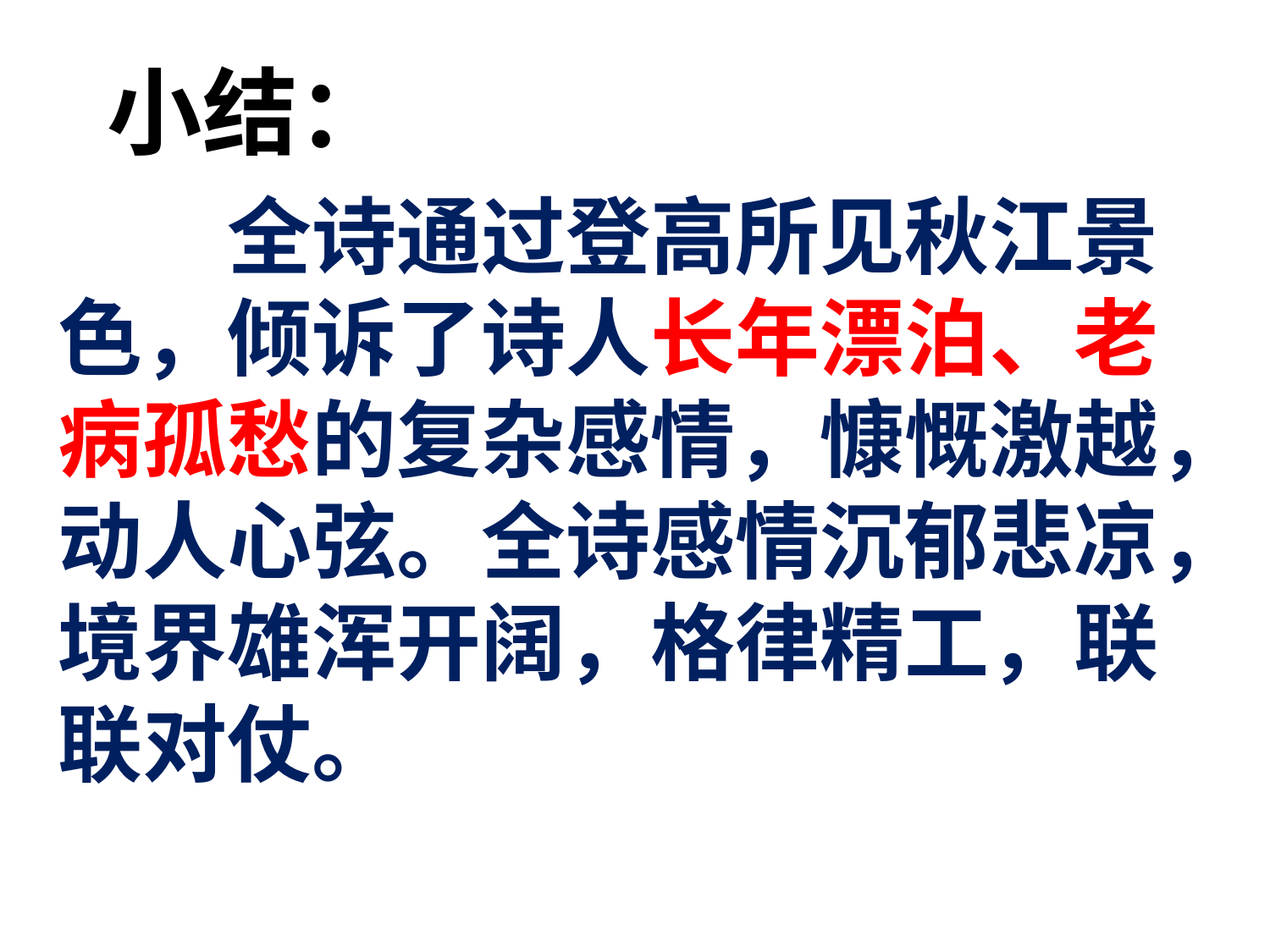

小结：
　　全诗通过登高所见秋江景色，倾诉了诗人长年漂泊、老病孤愁的复杂感情，慷慨激越，动人心弦。全诗感情沉郁悲凉，境界雄浑开阔，格律精工，联联对仗。